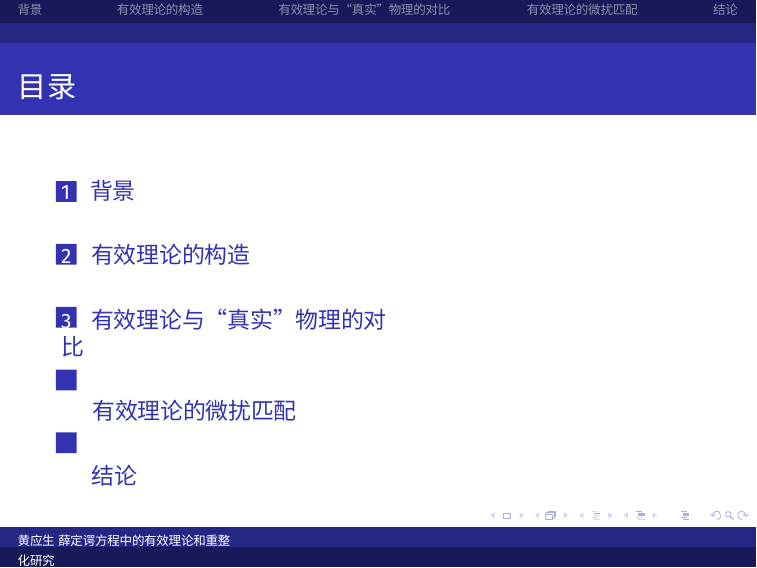

背景
有效理论的构造
有效理论与“真实”物理的对比
有效理论的微扰匹配
结论

目录
1   背景

2   有效理论的构造

3   有效理论与“真实”物理的对比

4   有效理论的微扰匹配

5   结论

黄应生 薛定谔方程中的有效理论和重整化研究